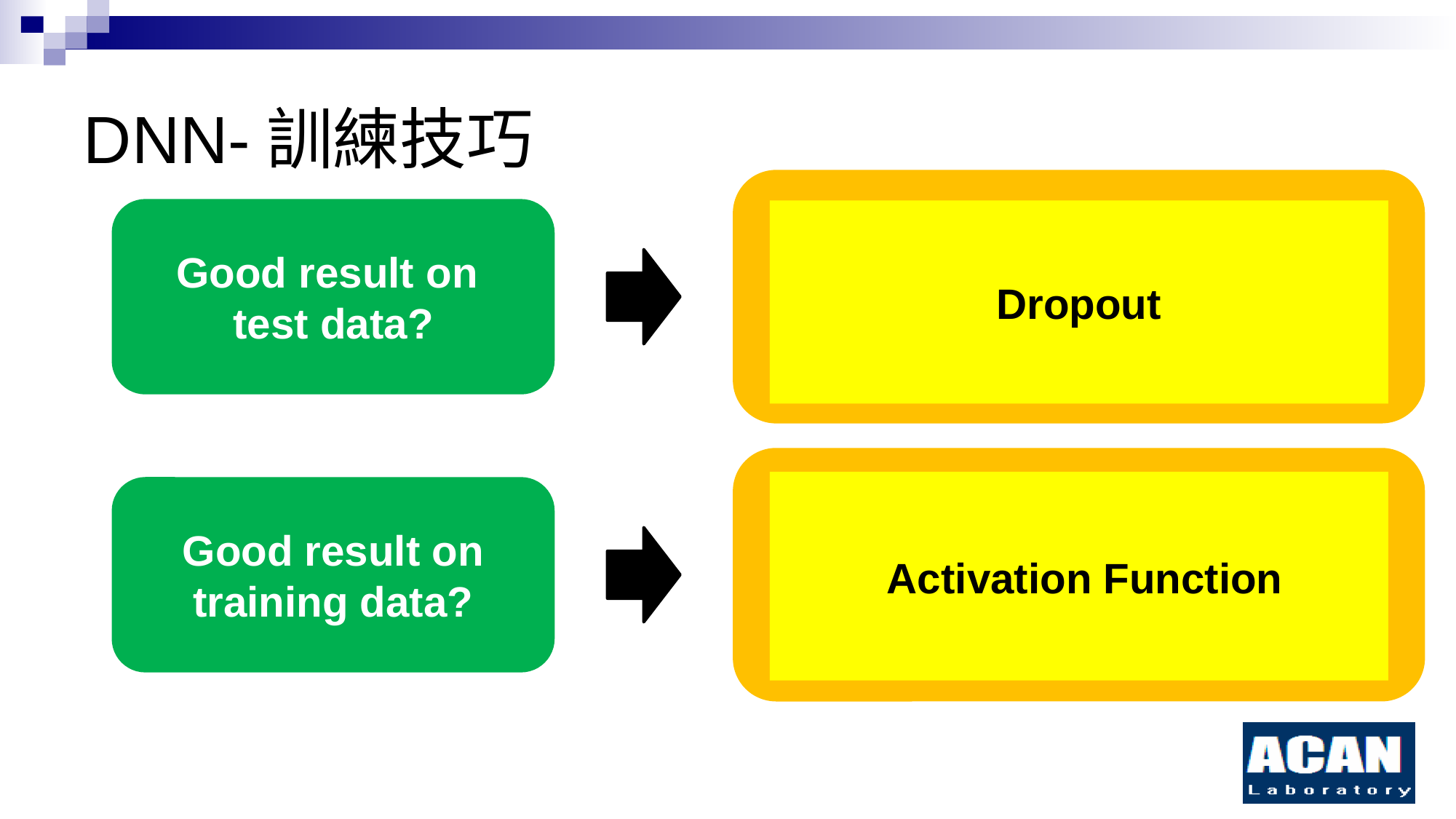

# DNN-訓練技巧

Good result on  test data?
Dropout

 Activation Function
Good result on training data?